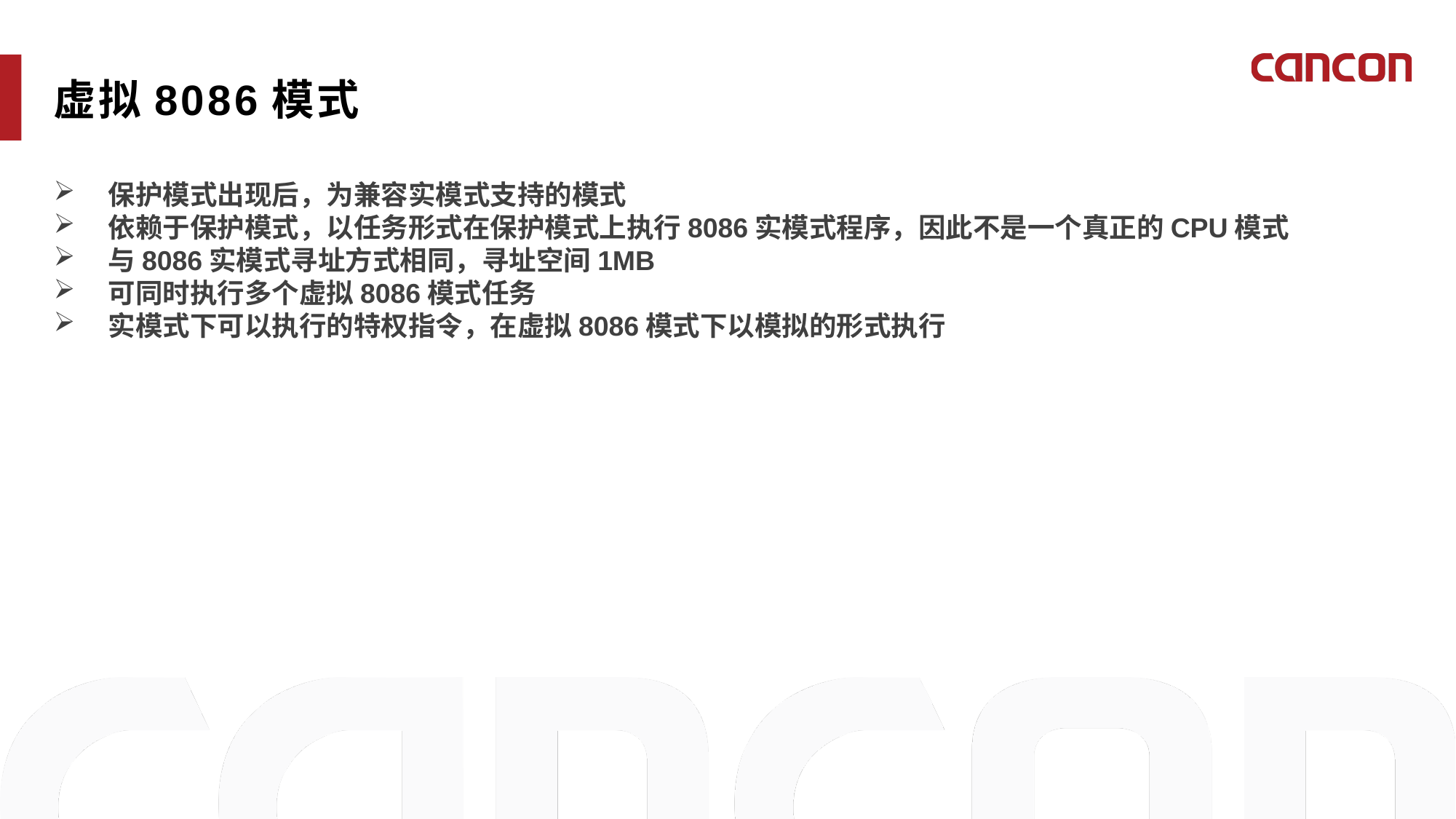

虚拟8086模式
保护模式出现后，为兼容实模式支持的模式
依赖于保护模式，以任务形式在保护模式上执行8086实模式程序，因此不是一个真正的CPU模式
与8086实模式寻址方式相同，寻址空间1MB
可同时执行多个虚拟8086模式任务
实模式下可以执行的特权指令，在虚拟8086模式下以模拟的形式执行